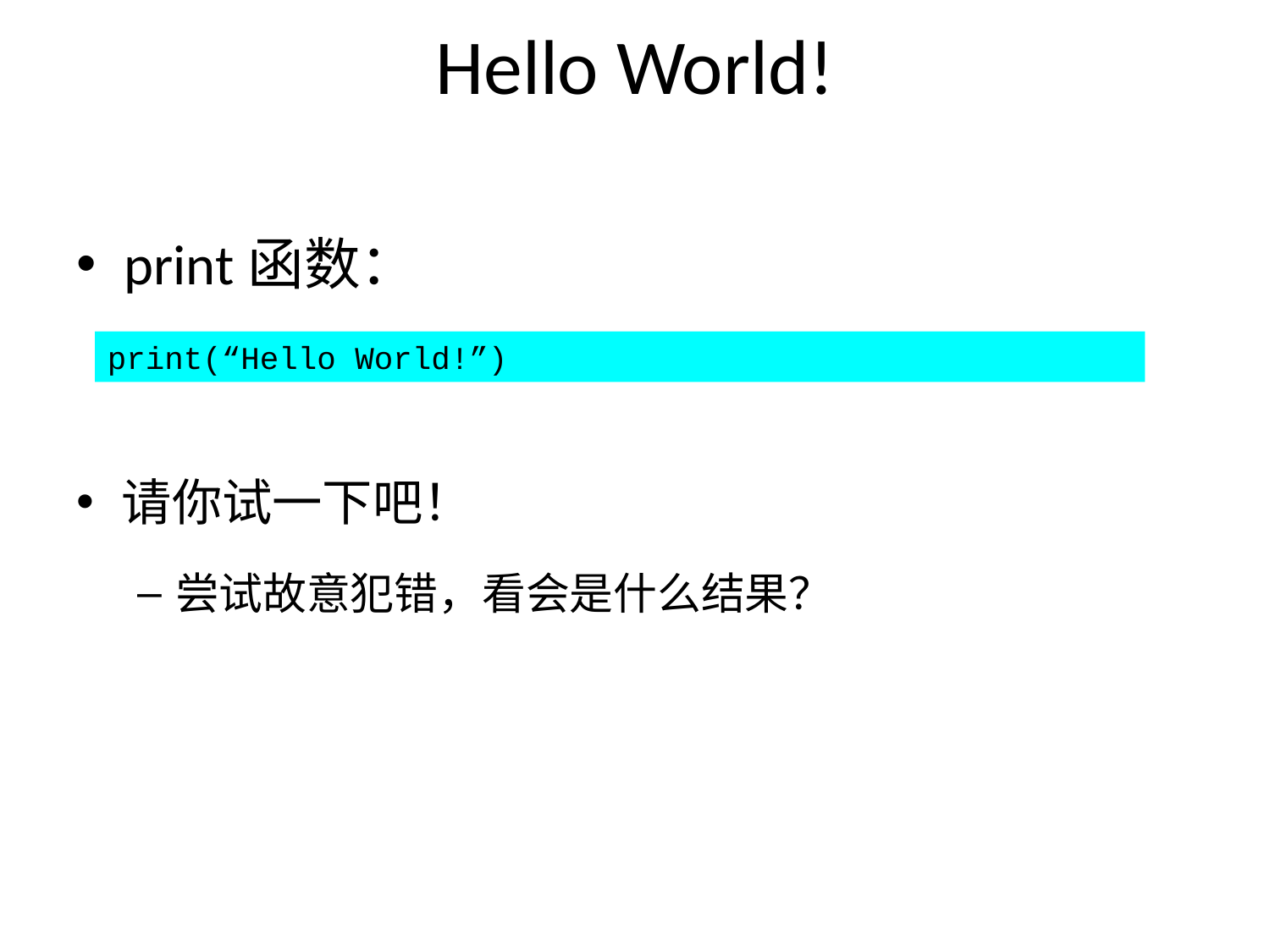

# Hello World!
print函数：
print(“Hello World!”)
请你试一下吧！
尝试故意犯错，看会是什么结果？